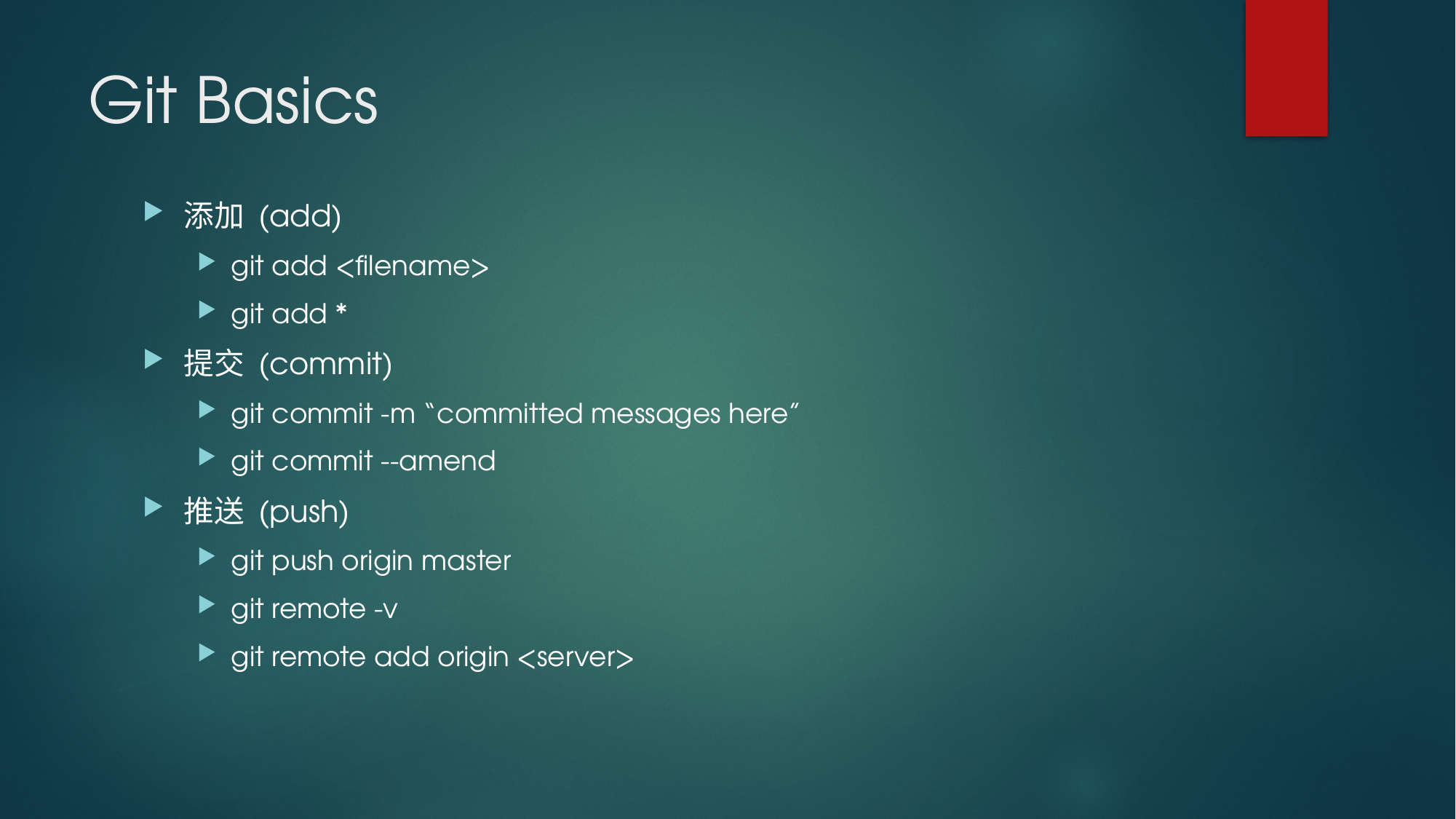

# Git Basics
添加 (add)
git add <filename>
git add *
提交 (commit)
git commit -m “committed messages here”
git commit --amend
推送 (push)
git push origin master
git remote -v
git remote add origin <server>